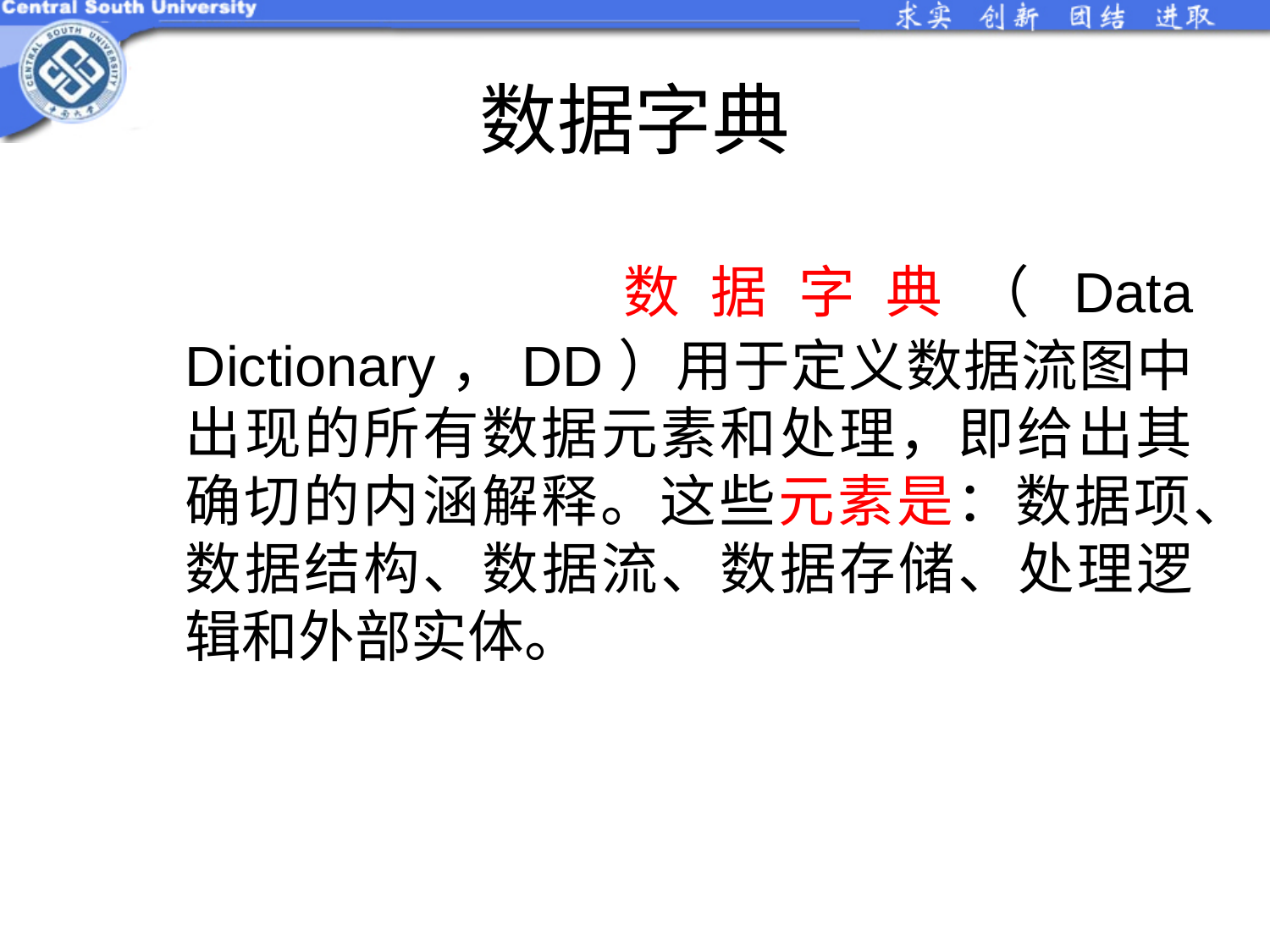

# 数据字典
          数据字典（Data Dictionary，DD）用于定义数据流图中出现的所有数据元素和处理，即给出其确切的内涵解释。这些元素是：数据项、数据结构、数据流、数据存储、处理逻辑和外部实体。